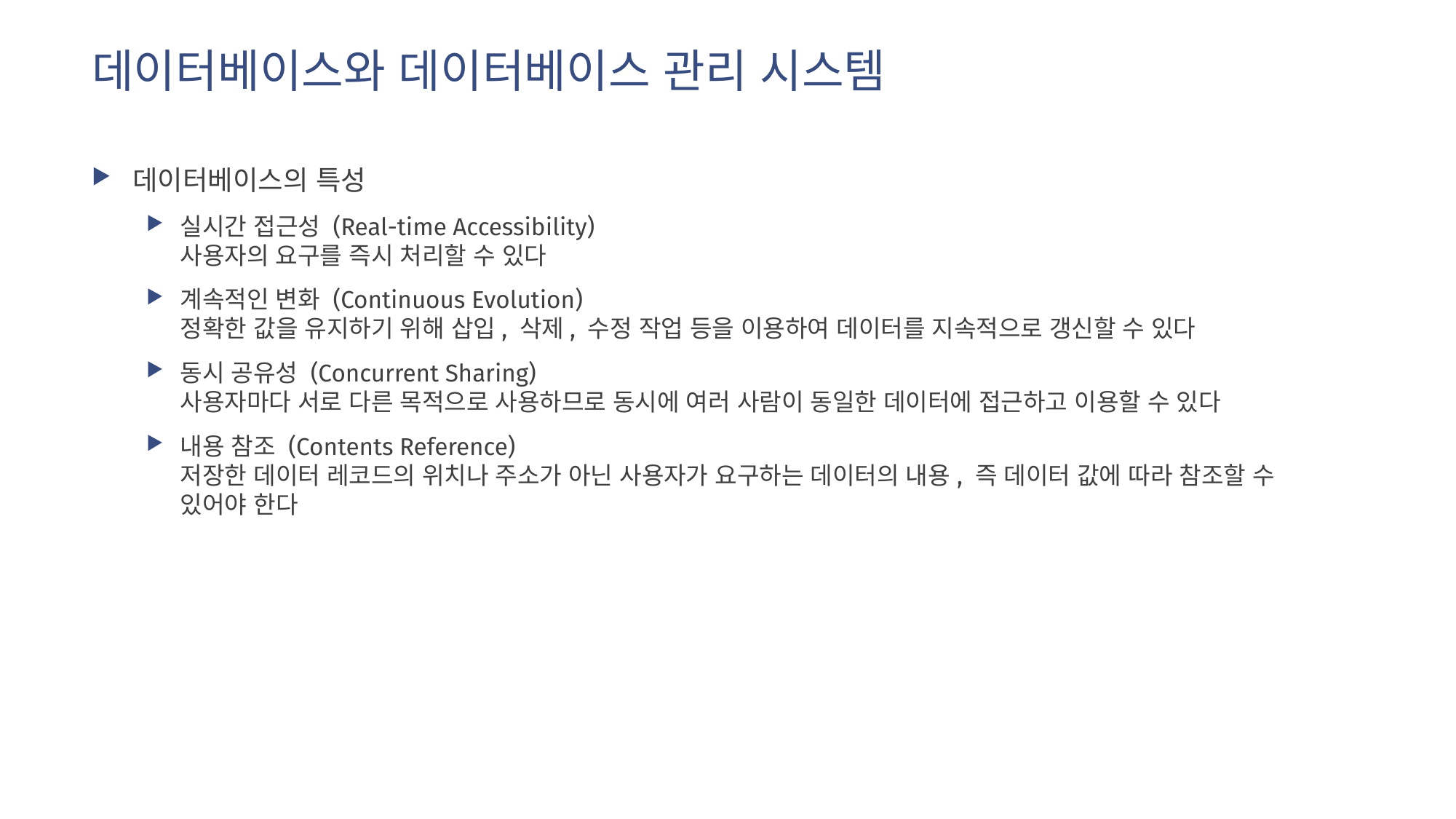

# 데이터베이스와 데이터베이스 관리 시스템
데이터베이스의 특성
실시간 접근성 (Real-time Accessibility)
사용자의 요구를 즉시 처리할 수 있다
계속적인 변화 (Continuous Evolution)
정확한 값을 유지하기 위해 삽입, 삭제, 수정 작업 등을 이용하여 데이터를 지속적으로 갱신할 수 있다
동시 공유성 (Concurrent Sharing)
사용자마다 서로 다른 목적으로 사용하므로 동시에 여러 사람이 동일한 데이터에 접근하고 이용할 수 있다
내용 참조 (Contents Reference)
저장한 데이터 레코드의 위치나 주소가 아닌 사용자가 요구하는 데이터의 내용, 즉 데이터 값에 따라 참조할 수 있어야 한다